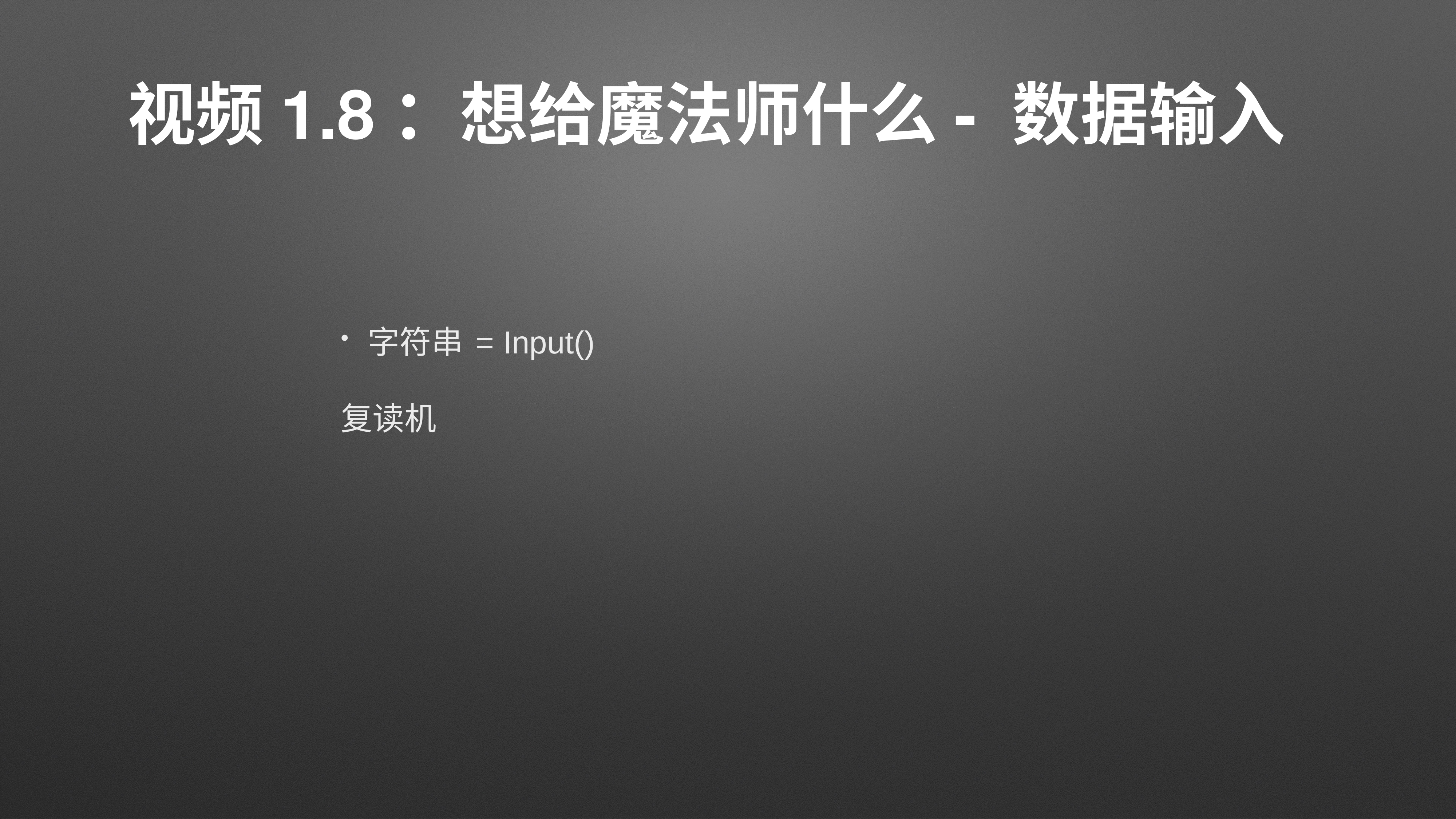

# 视频1.8：想给魔法师什么- 数据输入
字符串 = Input()
复读机